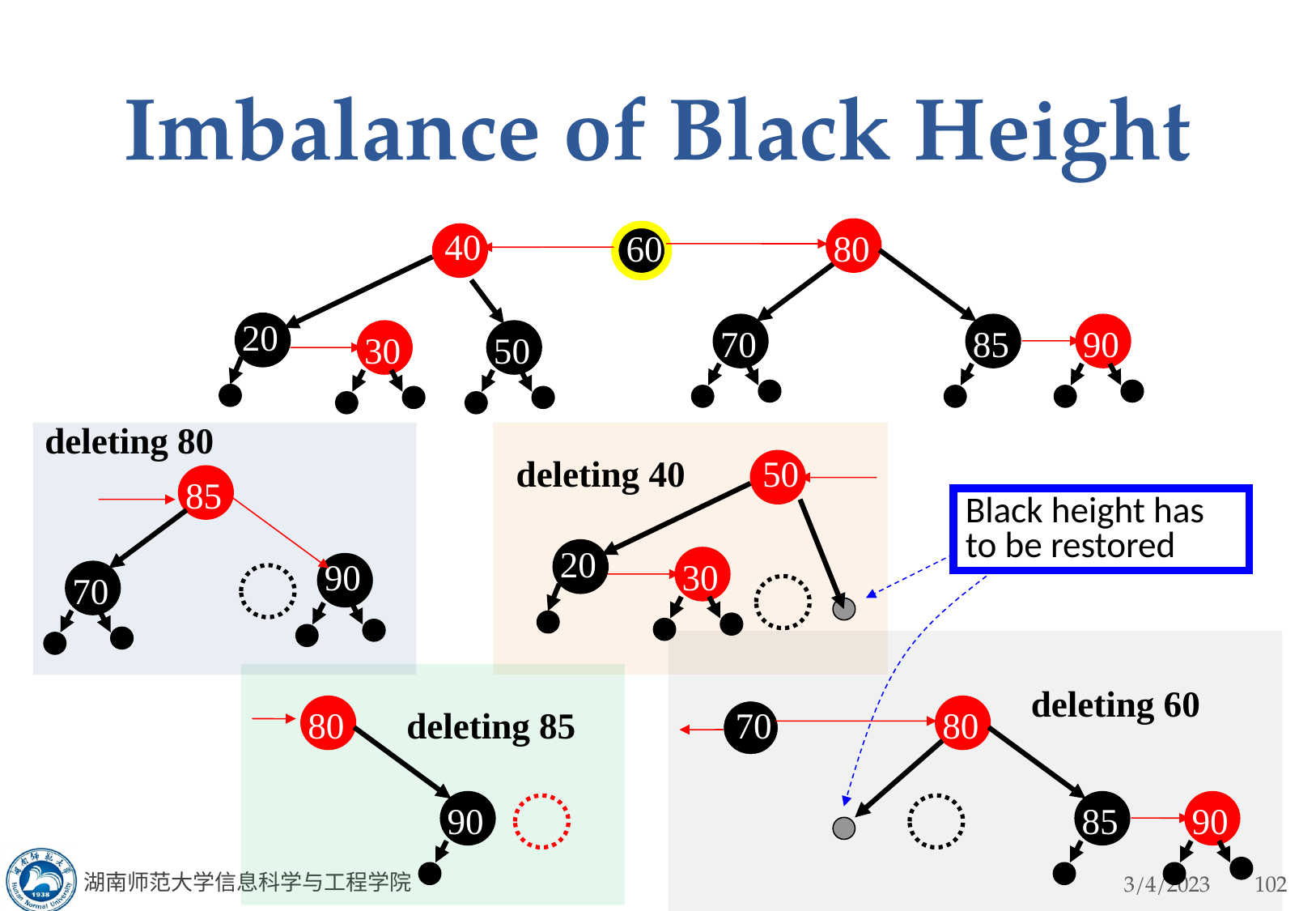

# Imbalance of Black Height
40

20

30

50

80

60

70
85
90

deleting 80

deleting 40
50

85

Black height has to be restored

20

30

90

70

deleting 60
80

deleting 85
70
80

90

85

90

湖南师范大学信息科学与工程学院
3/4/2023
102